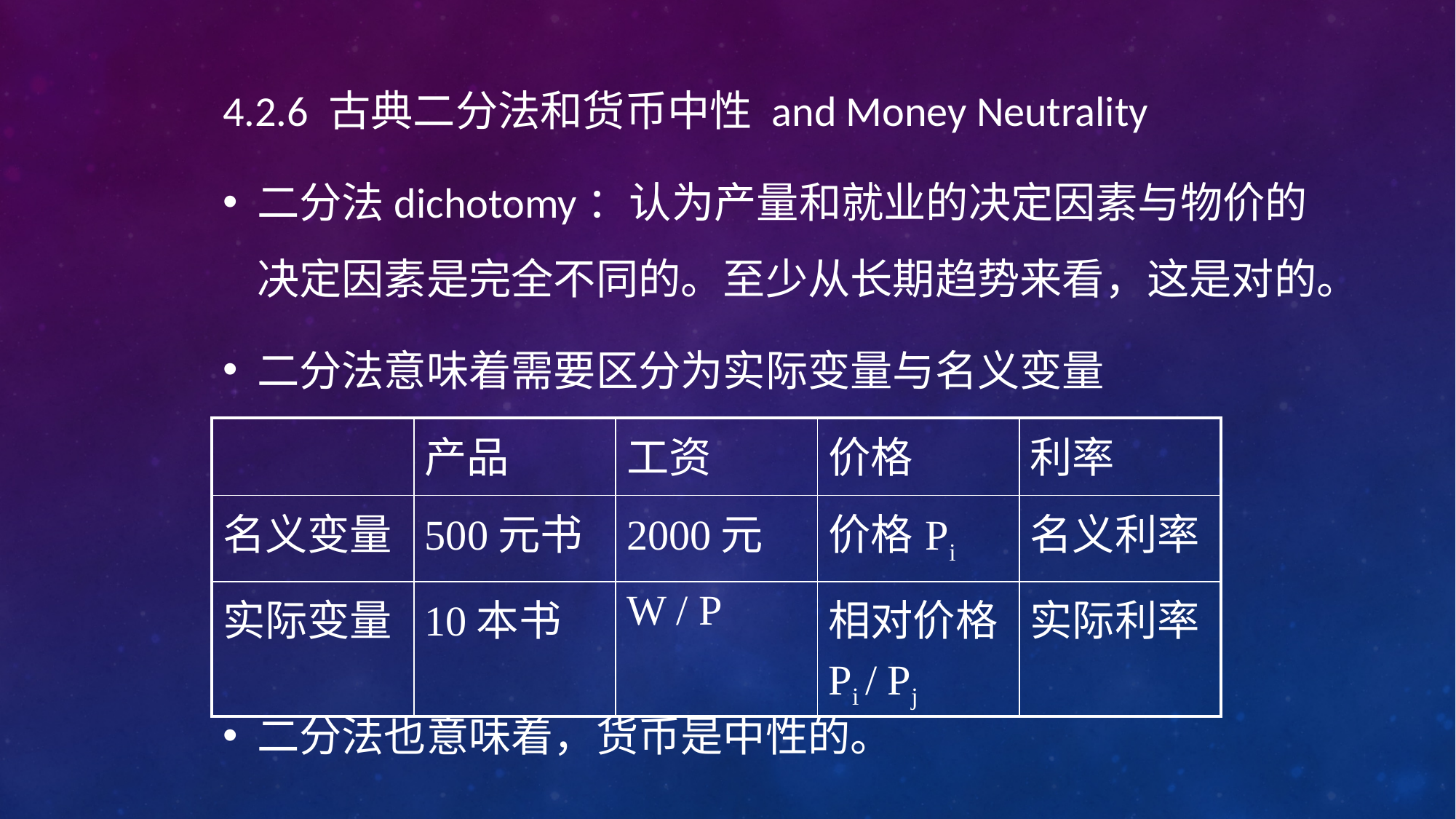

4.2.6 古典二分法和货币中性 and Money Neutrality
二分法dichotomy：认为产量和就业的决定因素与物价的决定因素是完全不同的。至少从长期趋势来看，这是对的。
二分法意味着需要区分为实际变量与名义变量

二分法也意味着，货币是中性的。
|  | 产品 | 工资 | 价格 | 利率 |
| --- | --- | --- | --- | --- |
| 名义变量 | 500元书 | 2000元 | 价格Pi | 名义利率 |
| 实际变量 | 10本书 | W / P | 相对价格 Pi / Pj | 实际利率 |